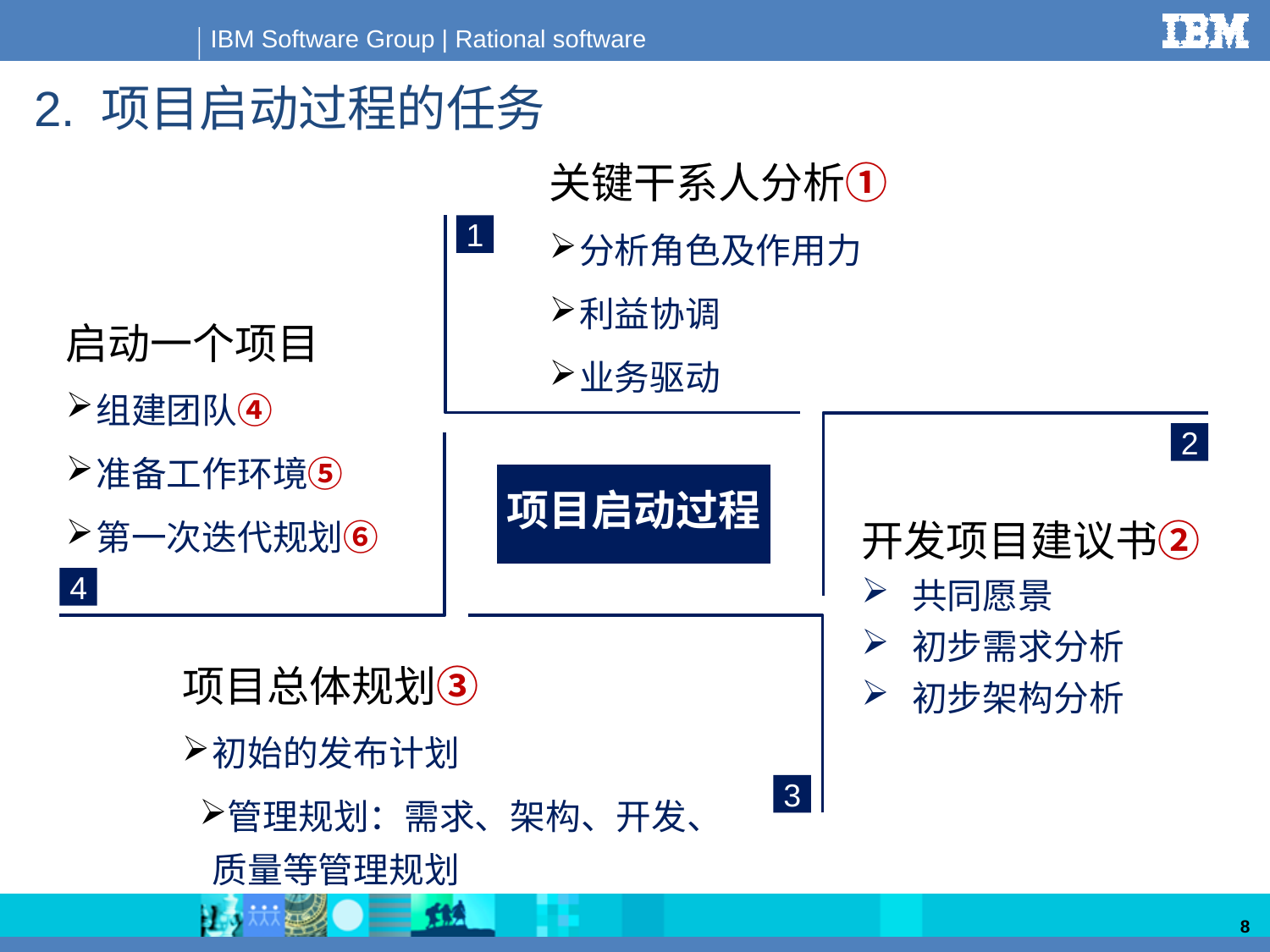

# 2. 项目启动过程的任务
关键干系人分析①
分析角色及作用力
利益协调
业务驱动

1
启动一个项目
组建团队④
准备工作环境⑤
第一次迭代规划⑥

2

项目启动过程
开发项目建议书②
共同愿景
初步需求分析
初步架构分析
4

项目总体规划③
初始的发布计划
管理规划：需求、架构、开发、质量等管理规划
3
8